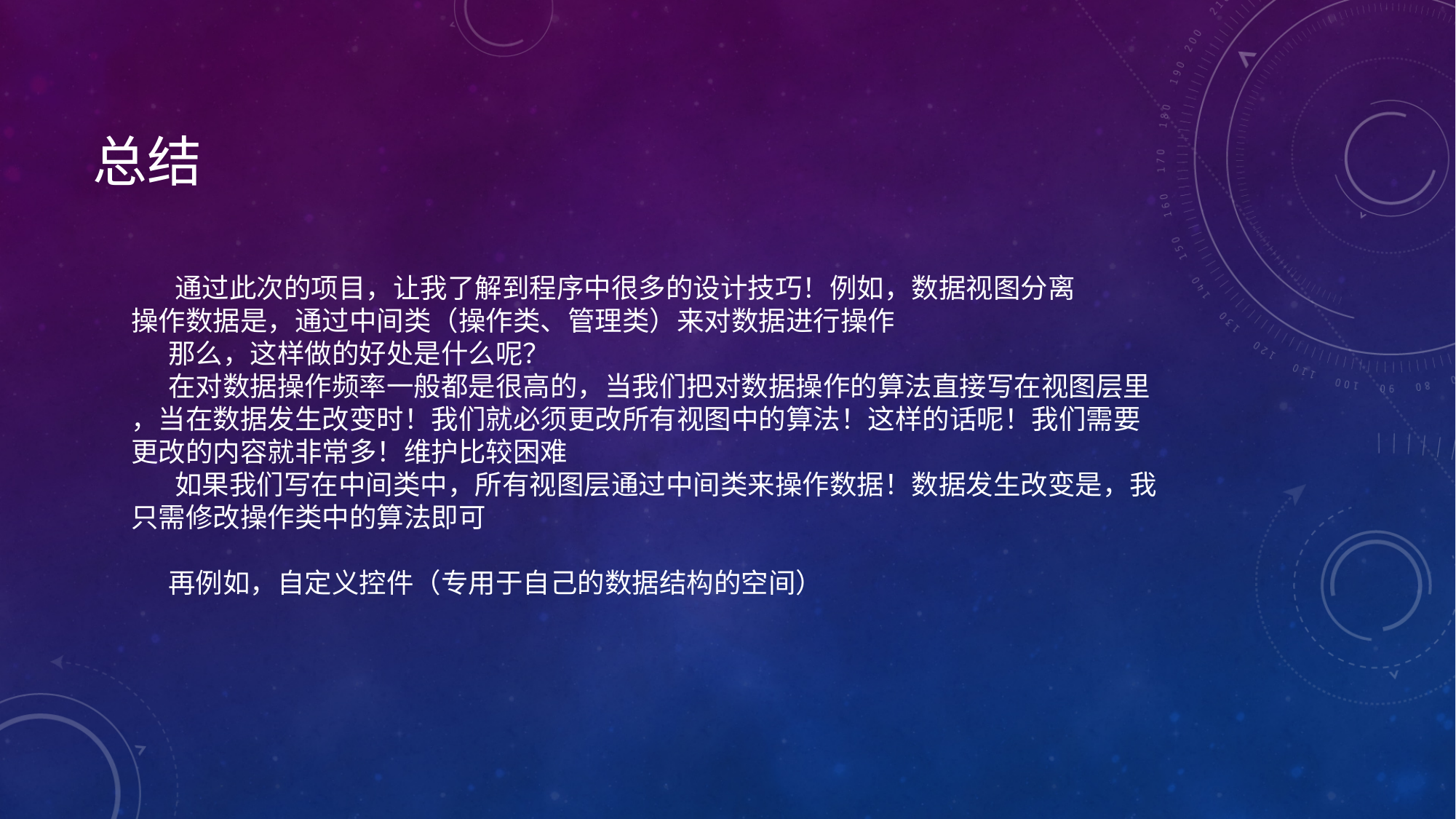

# 总结
      通过此次的项目，让我了解到程序中很多的设计技巧！例如，数据视图分离
操作数据是，通过中间类（操作类、管理类）来对数据进行操作
     那么，这样做的好处是什么呢？
     在对数据操作频率一般都是很高的，当我们把对数据操作的算法直接写在视图层里
，当在数据发生改变时！我们就必须更改所有视图中的算法！这样的话呢！我们需要
更改的内容就非常多！维护比较困难
      如果我们写在中间类中，所有视图层通过中间类来操作数据！数据发生改变是，我
只需修改操作类中的算法即可

     再例如，自定义控件（专用于自己的数据结构的空间）